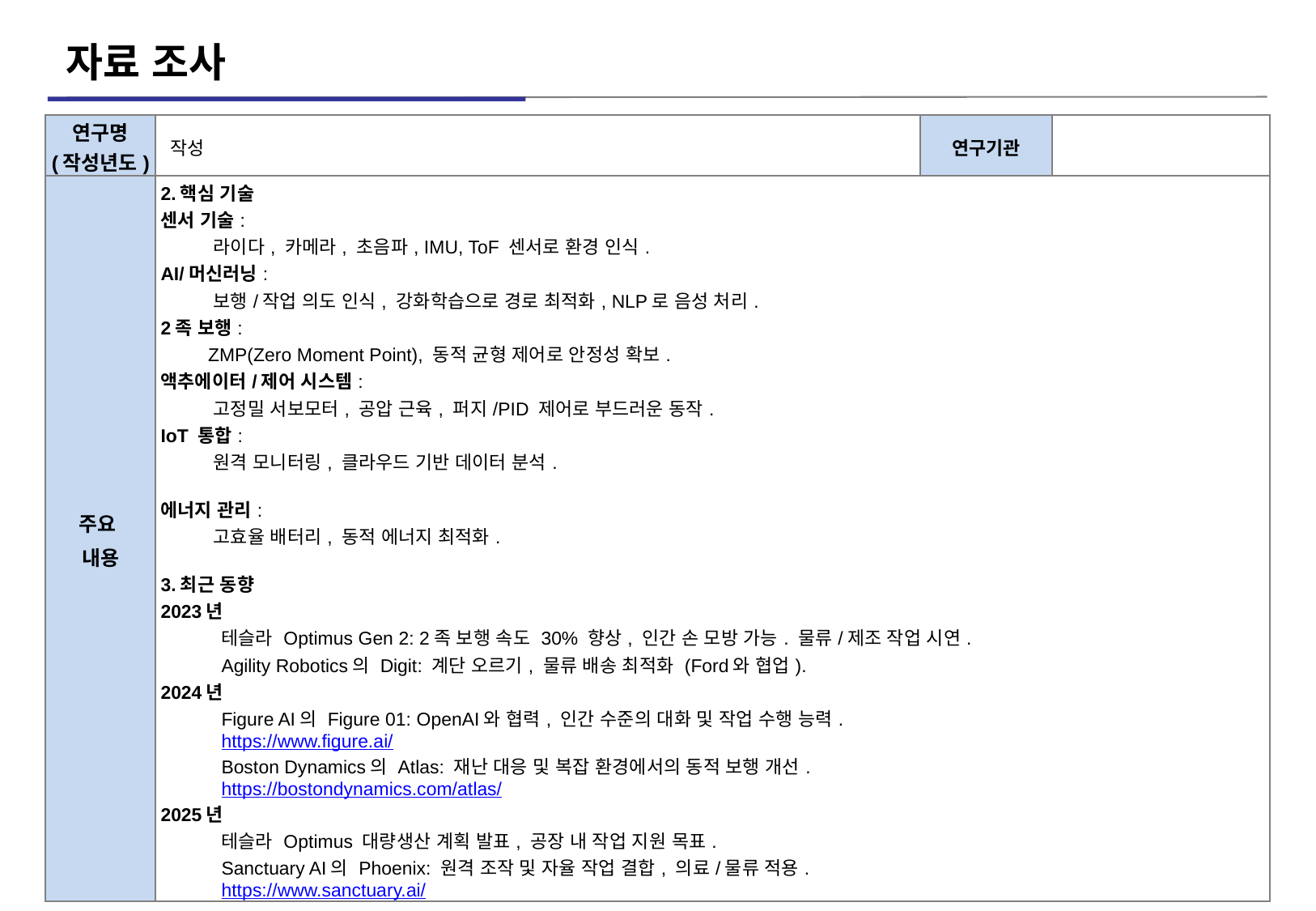

# 자료 조사
| 연구명 (작성년도) | 작성 | 연구기관 |  |
| --- | --- | --- | --- |
| 주요 내용 | 2.핵심 기술 센서 기술: 라이다, 카메라, 초음파, IMU, ToF 센서로 환경 인식. AI/머신러닝: 보행/작업 의도 인식, 강화학습으로 경로 최적화, NLP로 음성 처리. 2족 보행: ZMP(Zero Moment Point), 동적 균형 제어로 안정성 확보. 액추에이터/제어 시스템: 고정밀 서보모터, 공압 근육, 퍼지/PID 제어로 부드러운 동작. IoT 통합: 원격 모니터링, 클라우드 기반 데이터 분석. 에너지 관리: 고효율 배터리, 동적 에너지 최적화. 3.최근 동향 2023년 테슬라 Optimus Gen 2: 2족 보행 속도 30% 향상, 인간 손 모방 가능. 물류/제조 작업 시연. Agility Robotics의 Digit: 계단 오르기, 물류 배송 최적화 (Ford와 협업). 2024년 Figure AI의 Figure 01: OpenAI와 협력, 인간 수준의 대화 및 작업 수행 능력. https://www.figure.ai/ Boston Dynamics의 Atlas: 재난 대응 및 복잡 환경에서의 동적 보행 개선. https://bostondynamics.com/atlas/ 2025년 테슬라 Optimus 대량생산 계획 발표, 공장 내 작업 지원 목표. Sanctuary AI의 Phoenix: 원격 조작 및 자율 작업 결합, 의료/물류 적용. https://www.sanctuary.ai/ |  |  |